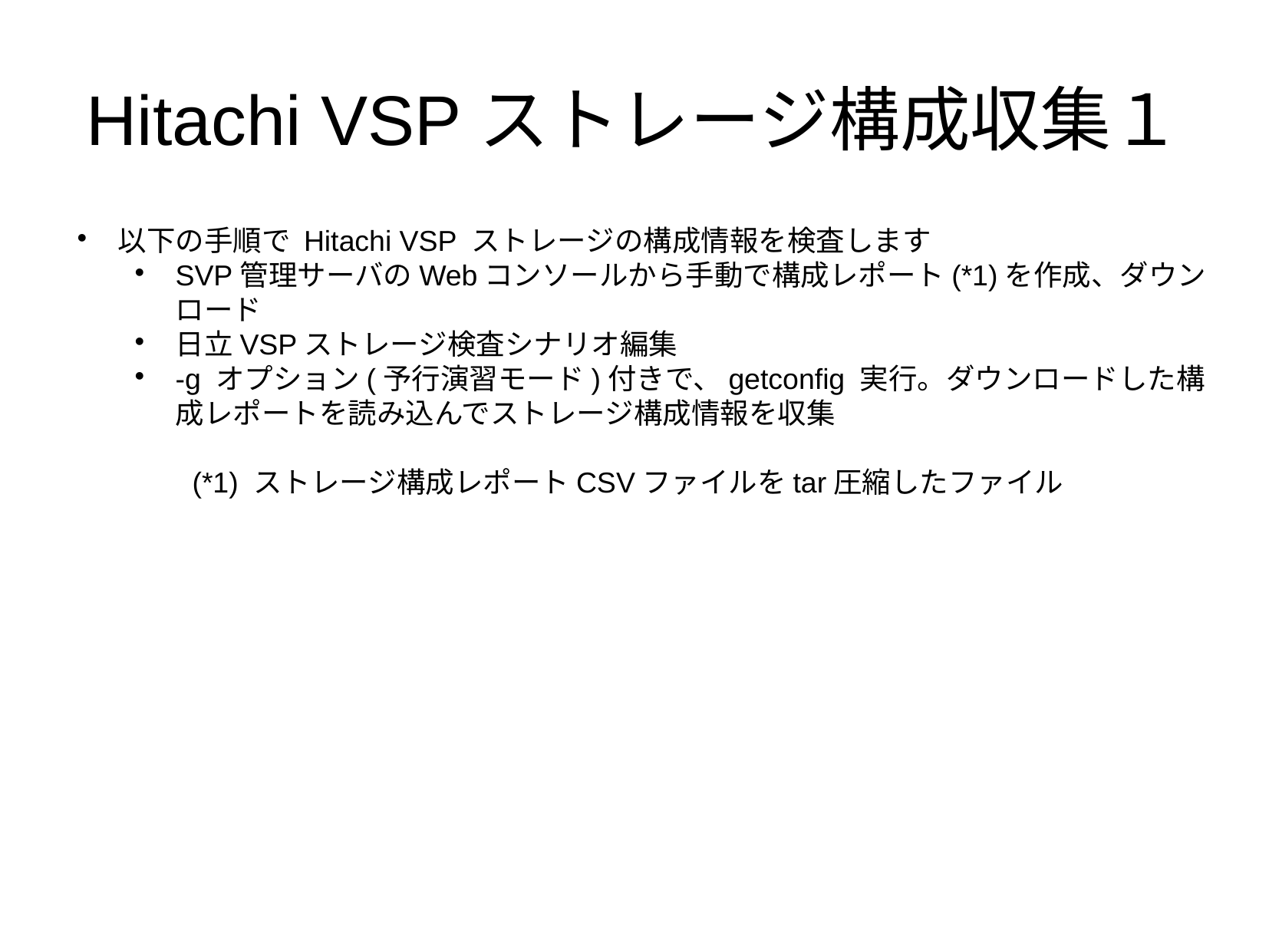

Hitachi VSPストレージ構成収集１
以下の手順で Hitachi VSP ストレージの構成情報を検査します
SVP管理サーバのWebコンソールから手動で構成レポート(*1)を作成、ダウンロード
日立VSPストレージ検査シナリオ編集
-g オプション(予行演習モード)付きで、getconfig 実行。ダウンロードした構成レポートを読み込んでストレージ構成情報を収集

	(*1) ストレージ構成レポートCSVファイルをtar圧縮したファイル